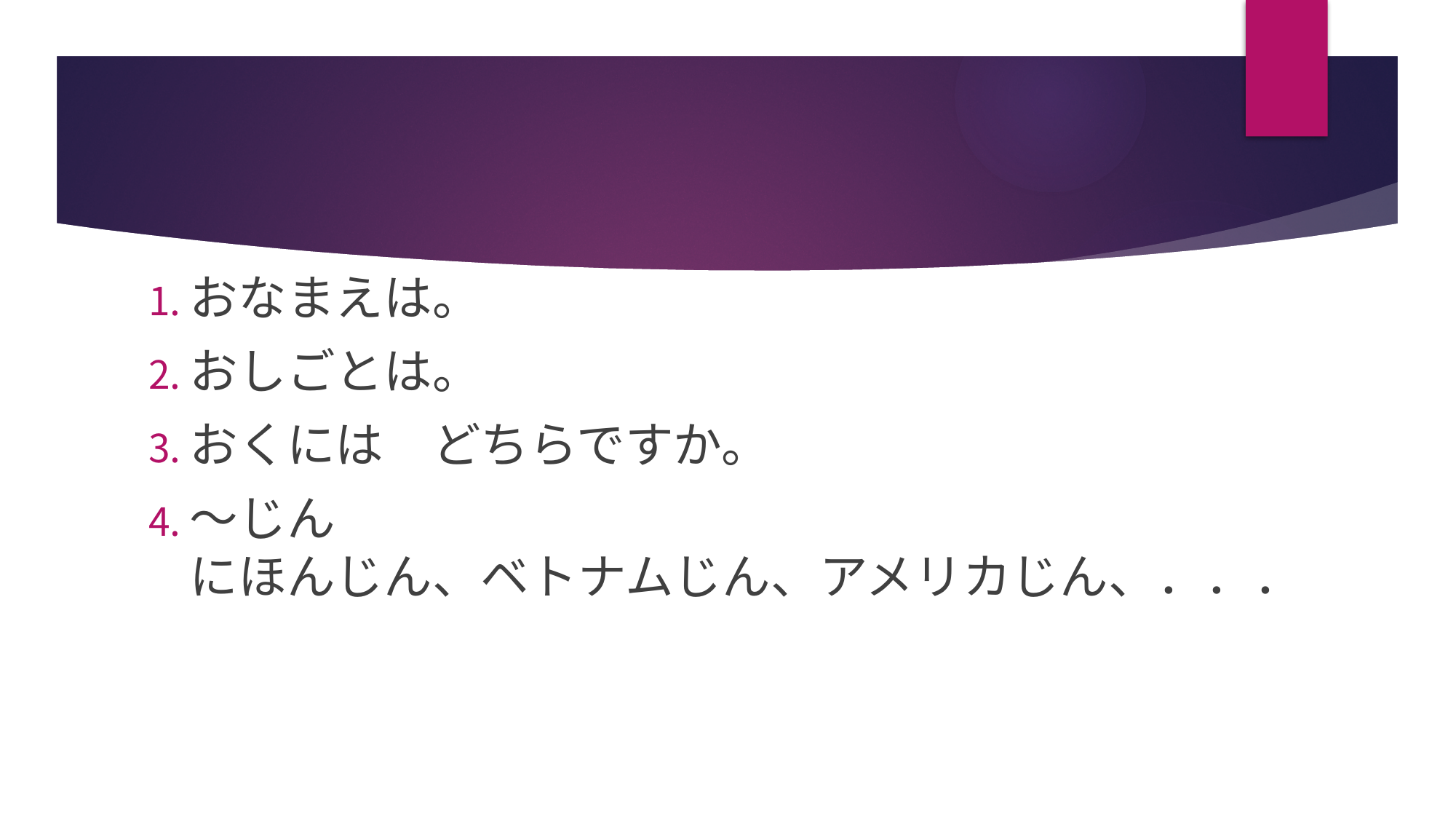

おなまえは。
おしごとは。
おくには　どちらですか。
～じん
にほんじん、ベトナムじん、アメリカじん、．．．